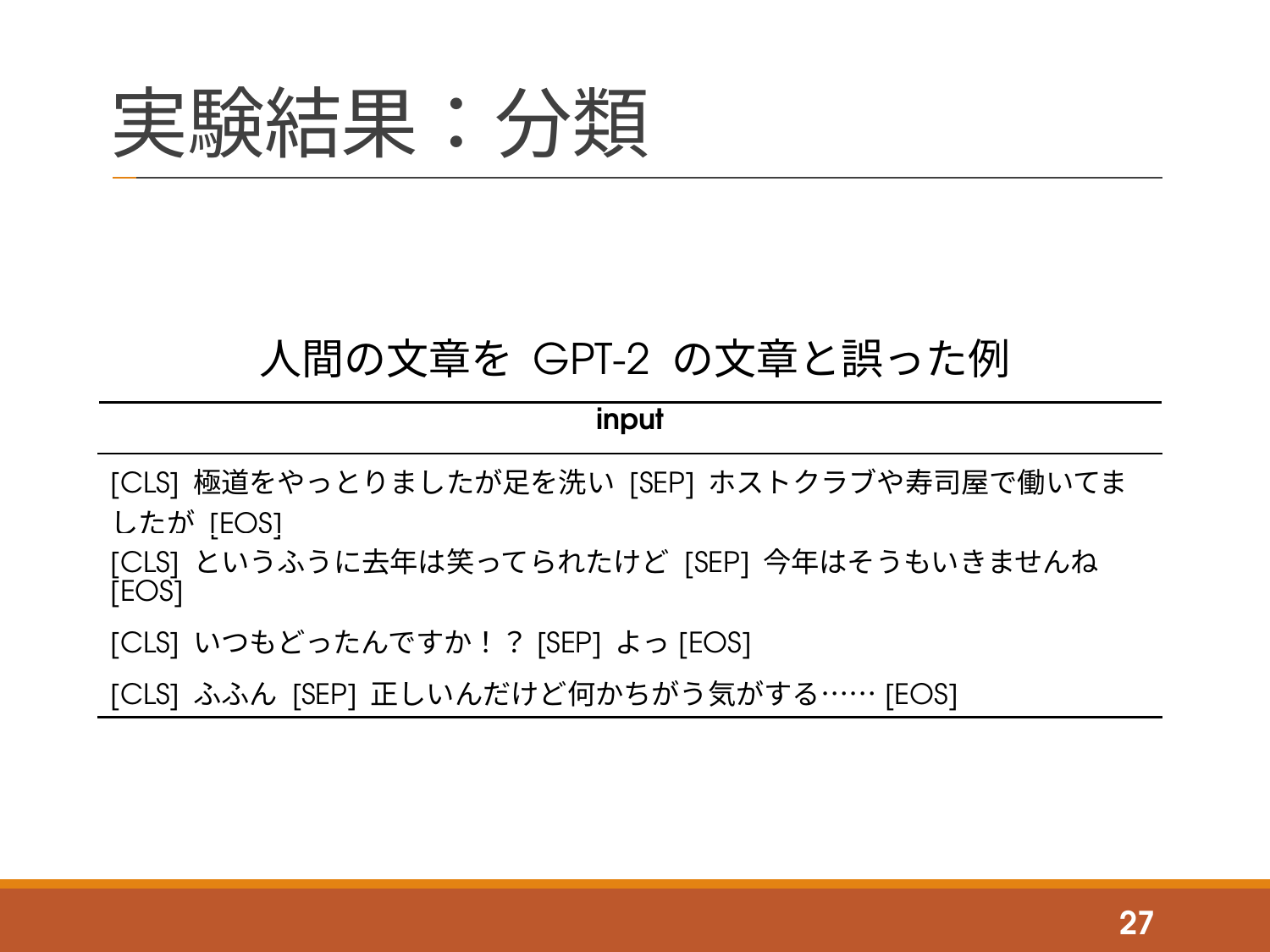

# 実験結果：分類
人間の文章を GPT-2 の文章と誤った例
| input |
| --- |
| [CLS] 極道をやっとりましたが足を洗い [SEP] ホストクラブや寿司屋で働いてましたが [EOS] |
| [CLS] というふうに去年は笑ってられたけど [SEP] 今年はそうもいきませんね [EOS] |
| [CLS] いつもどったんですか！？[SEP] よっ[EOS] |
| [CLS] ふふん [SEP] 正しいんだけど何かちがう気がする……[EOS] |
27